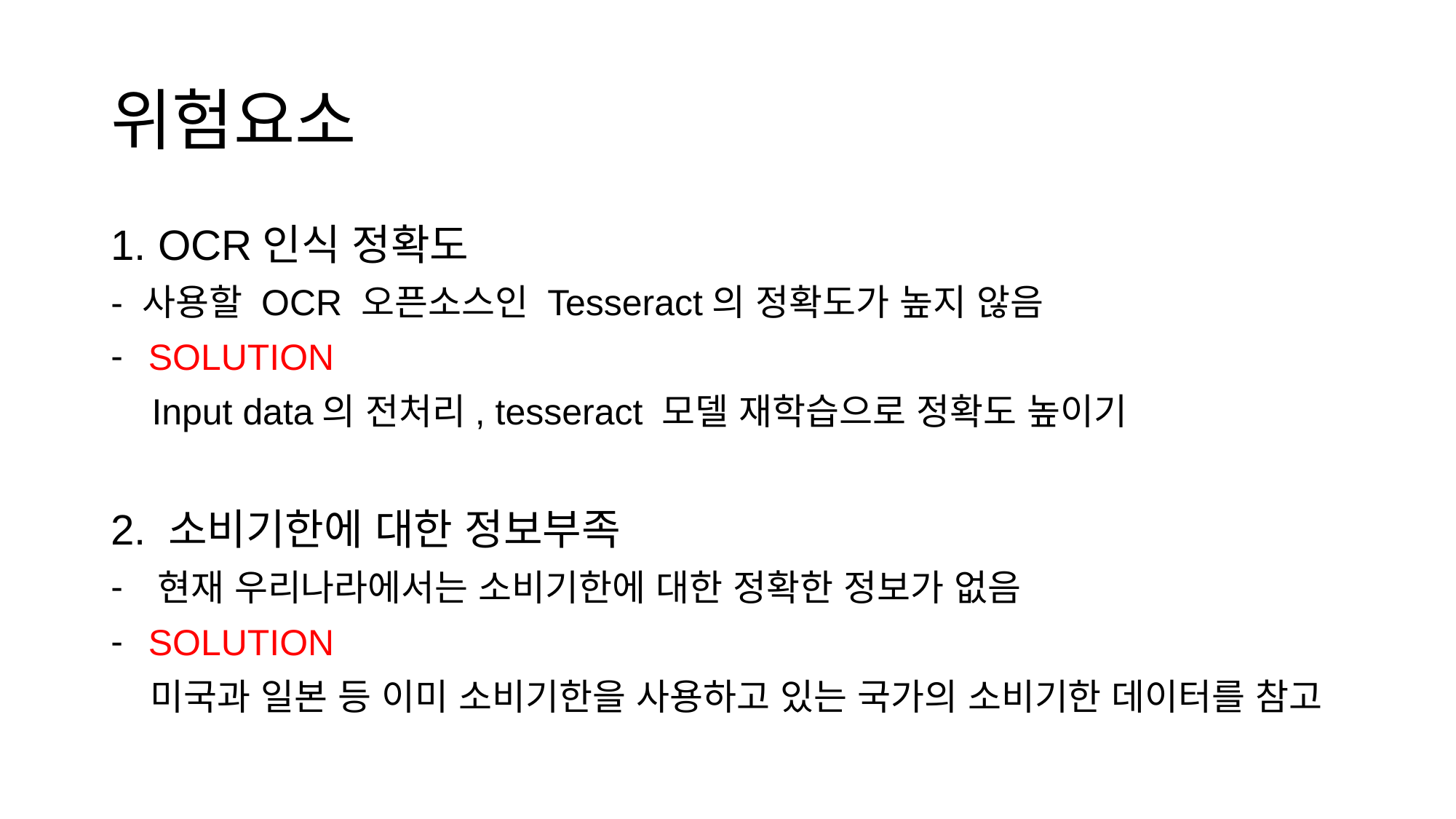

# 위험요소
1. OCR인식 정확도
- 사용할 OCR 오픈소스인 Tesseract의 정확도가 높지 않음
 SOLUTION
    Input data의 전처리, tesseract 모델 재학습으로 정확도 높이기

2. 소비기한에 대한 정보부족
 현재 우리나라에서는 소비기한에 대한 정확한 정보가 없음
 SOLUTION
   미국과 일본 등 이미 소비기한을 사용하고 있는 국가의 소비기한 데이터를 참고